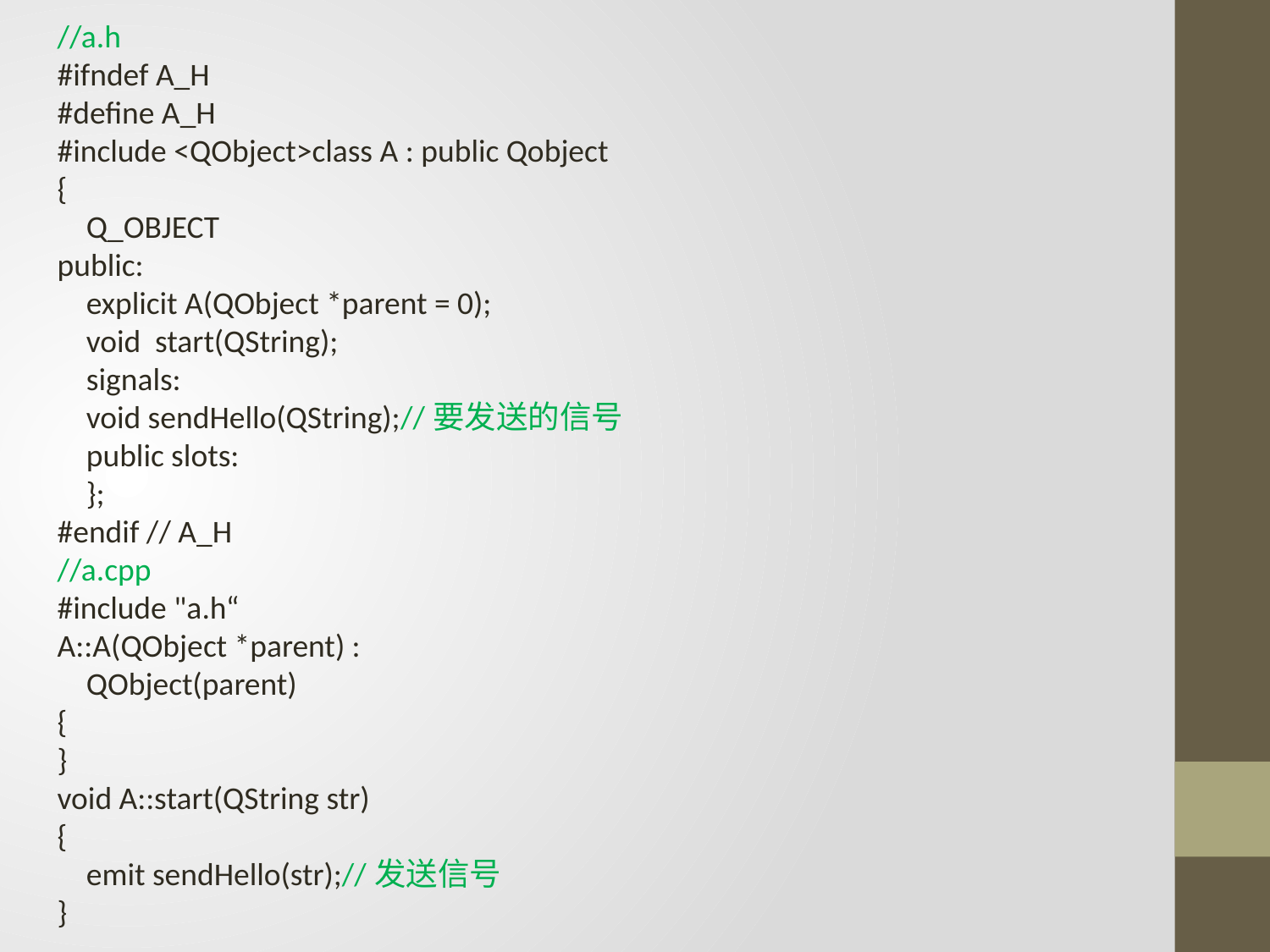

//a.h
#ifndef A_H
#define A_H
#include <QObject>class A : public Qobject
{
    Q_OBJECT
public:
    explicit A(QObject *parent = 0);
    void  start(QString);
    signals:
    void sendHello(QString);//要发送的信号
    public slots:
    };
#endif // A_H
//a.cpp
#include "a.h“
A::A(QObject *parent) :
    QObject(parent)
{
}
void A::start(QString str)
{
    emit sendHello(str);//发送信号
}